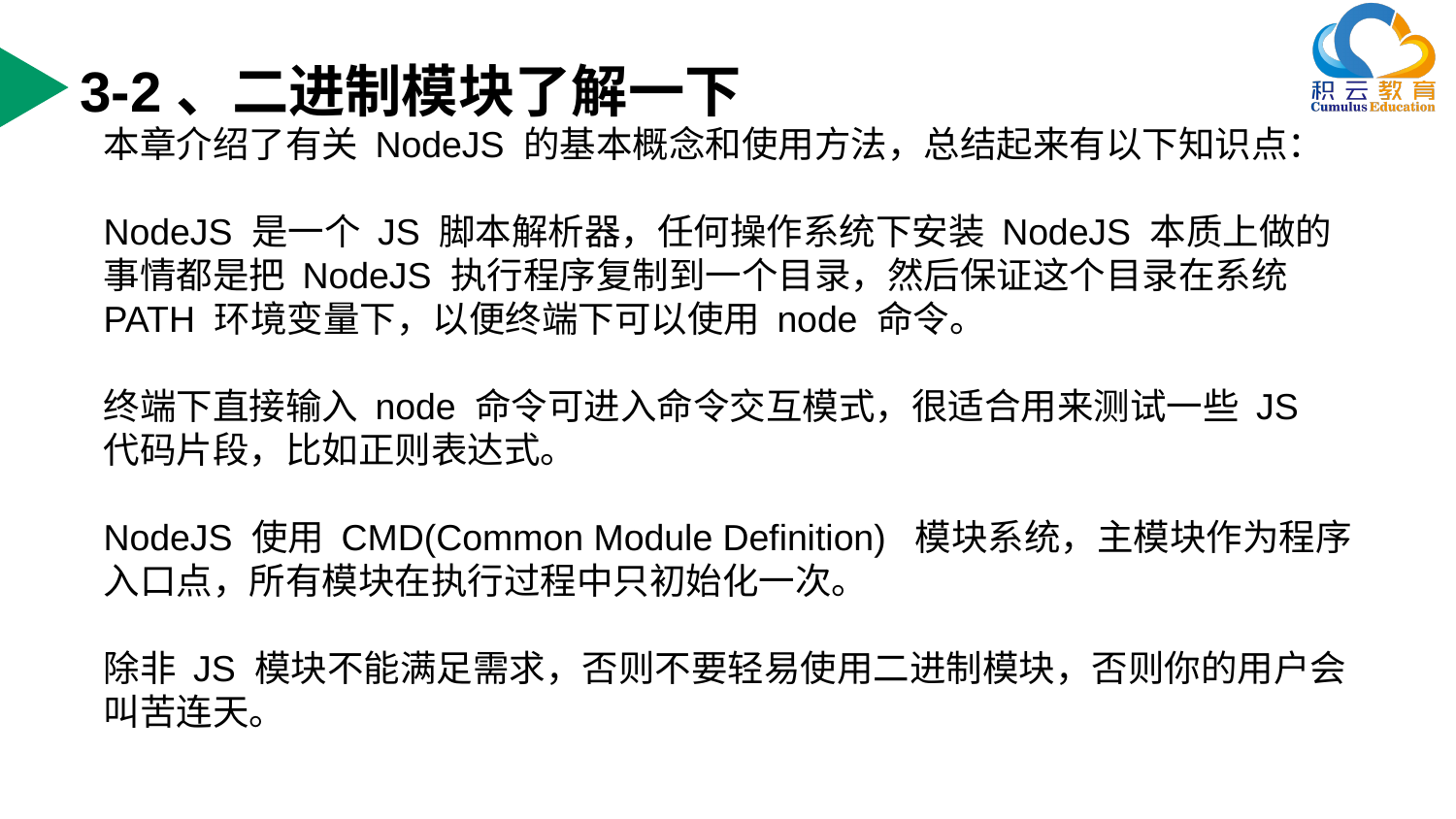

3-2、二进制模块了解一下
本章介绍了有关 NodeJS 的基本概念和使用方法，总结起来有以下知识点：

NodeJS 是一个 JS 脚本解析器，任何操作系统下安装 NodeJS 本质上做的事情都是把 NodeJS 执行程序复制到一个目录，然后保证这个目录在系统 PATH 环境变量下，以便终端下可以使用 node 命令。

终端下直接输入 node 命令可进入命令交互模式，很适合用来测试一些 JS 代码片段，比如正则表达式。

NodeJS 使用 CMD(Common Module Definition)  模块系统，主模块作为程序入口点，所有模块在执行过程中只初始化一次。

除非 JS 模块不能满足需求，否则不要轻易使用二进制模块，否则你的用户会叫苦连天。